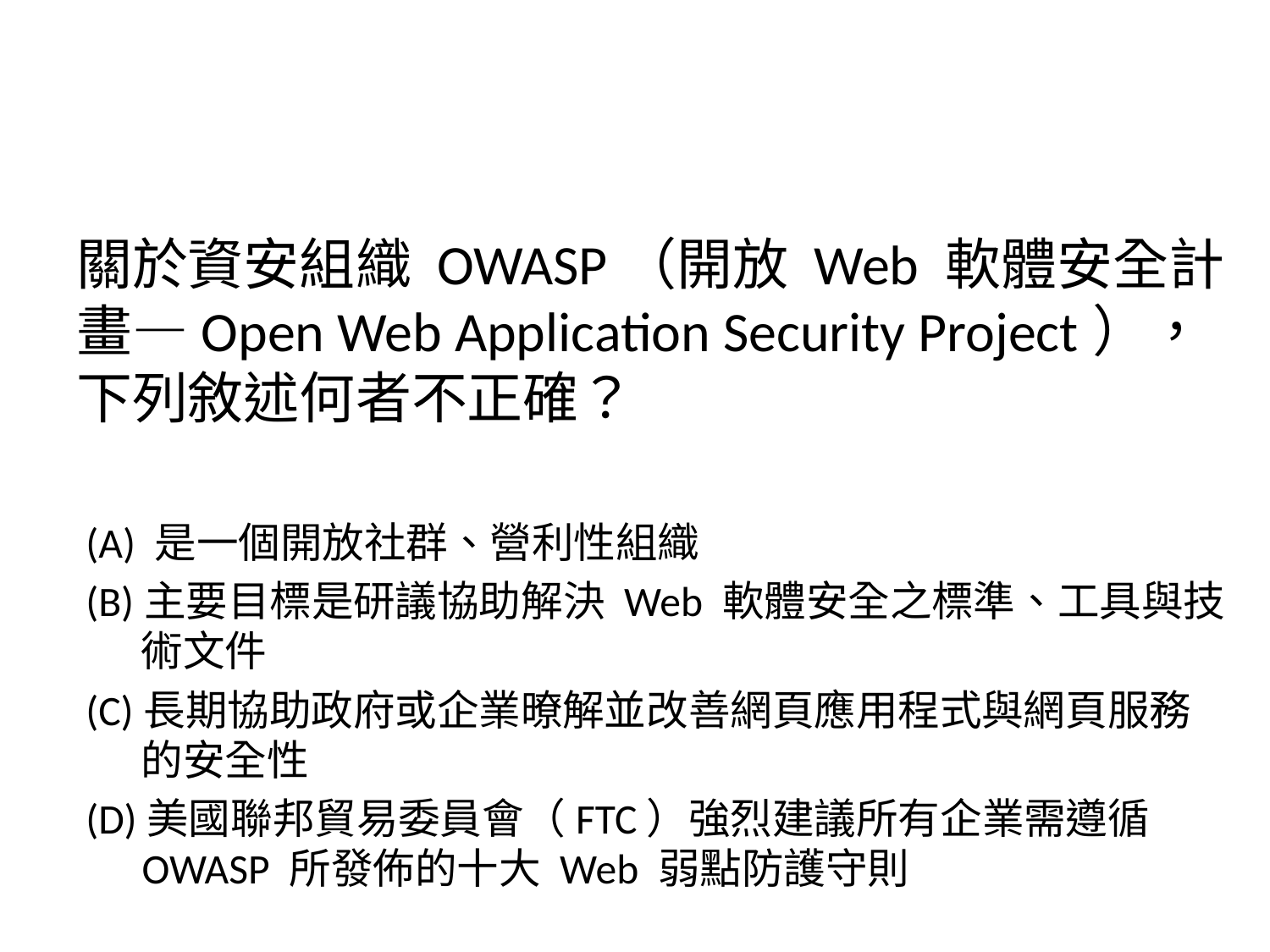

關於資安組織 OWASP（開放 Web 軟體安全計畫—Open Web Application Security Project），下列敘述何者不正確？

 (A) 是一個開放社群、營利性組織
 (B)主要目標是研議協助解決 Web 軟體安全之標準、工具與技
       術文件
 (C)長期協助政府或企業暸解並改善網頁應用程式與網頁服務
       的安全性
 (D)美國聯邦貿易委員會（FTC）強烈建議所有企業需遵循
      OWASP 所發佈的十大 Web 弱點防護守則